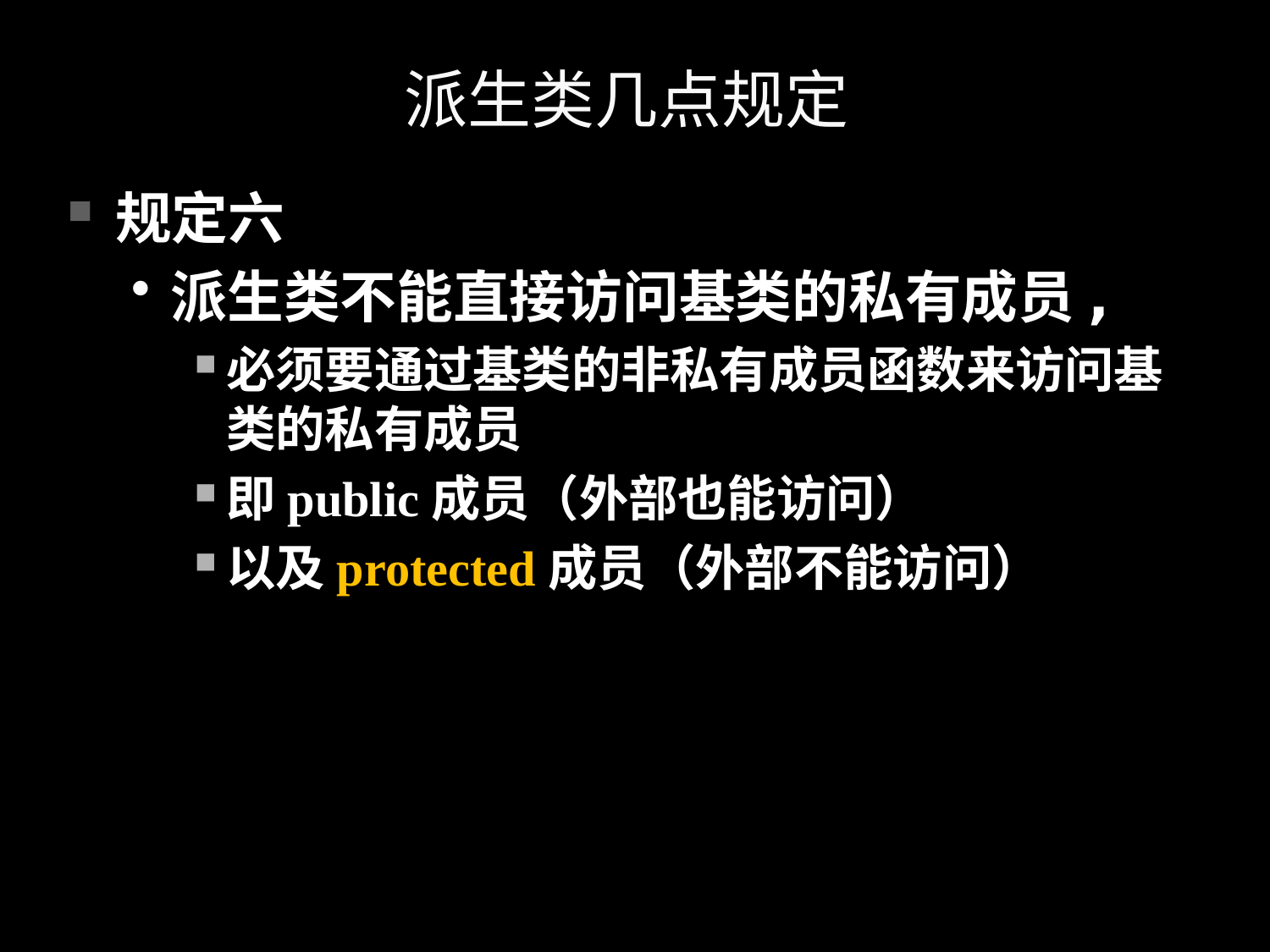

# 派生类几点规定
规定六
派生类不能直接访问基类的私有成员,
必须要通过基类的非私有成员函数来访问基类的私有成员
即public成员（外部也能访问）
以及protected成员（外部不能访问）